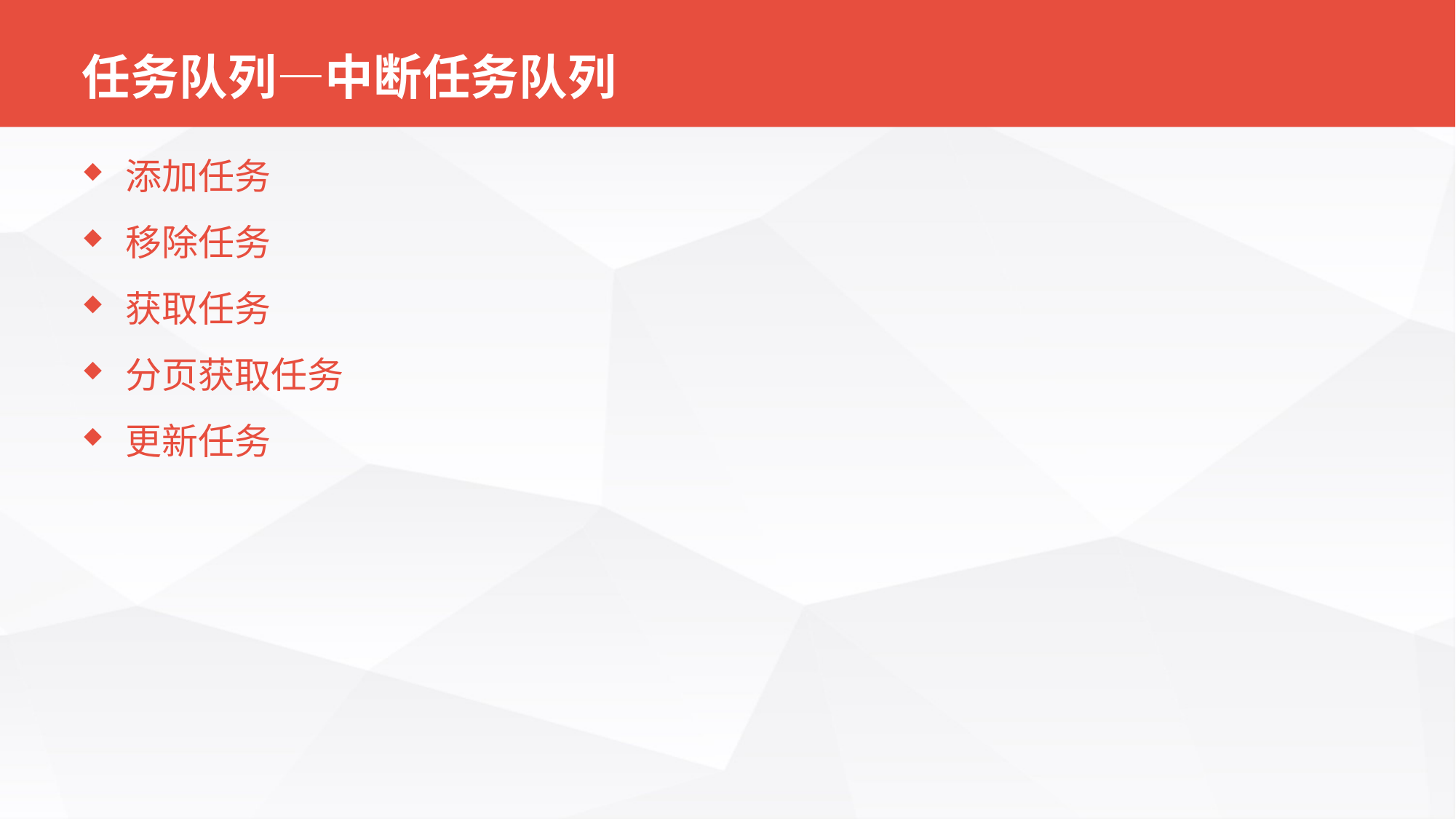

# 任务队列—中断任务队列
添加任务
移除任务
获取任务
分页获取任务
更新任务